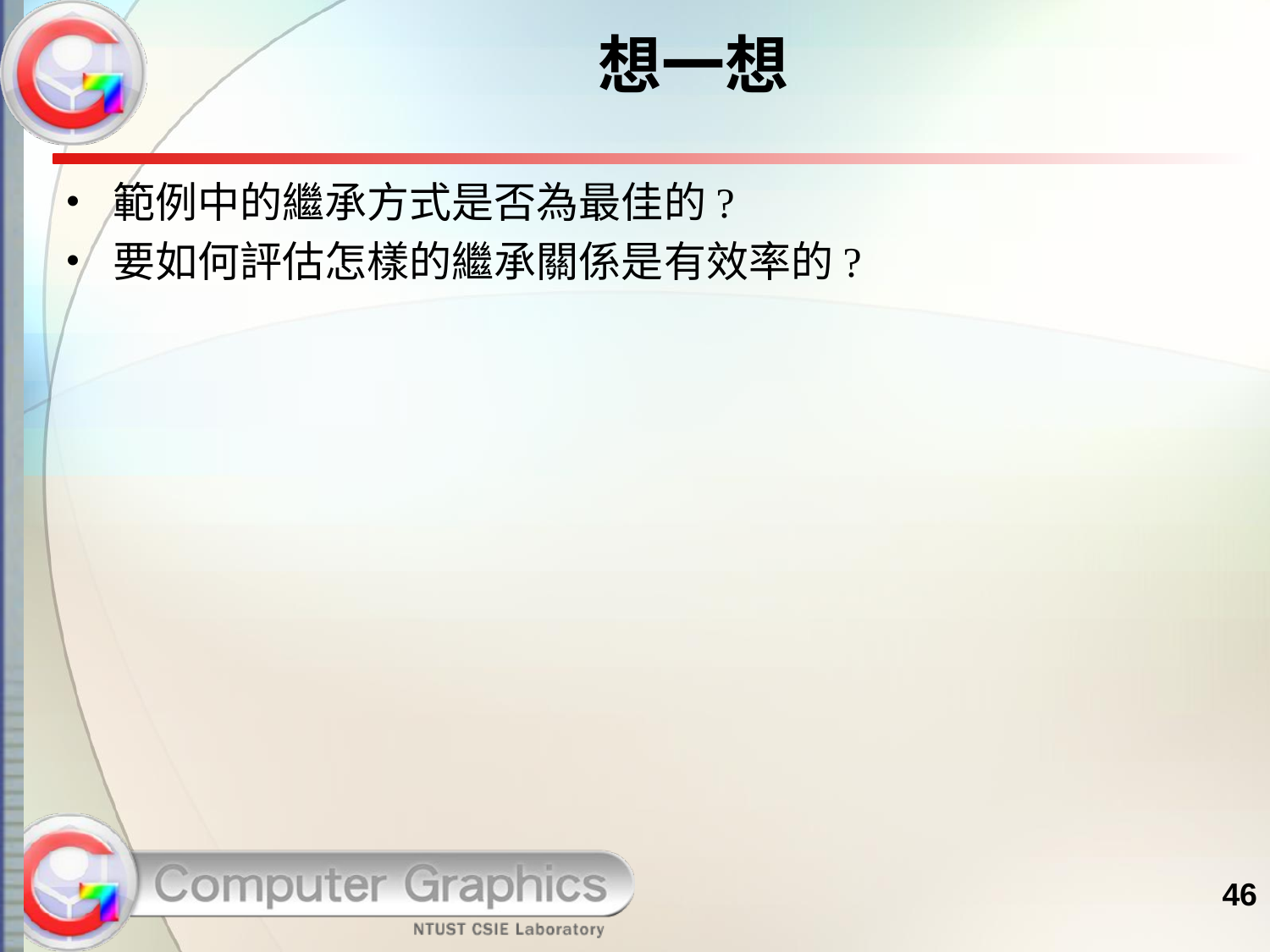

# 想一想
範例中的繼承方式是否為最佳的?
要如何評估怎樣的繼承關係是有效率的?

46